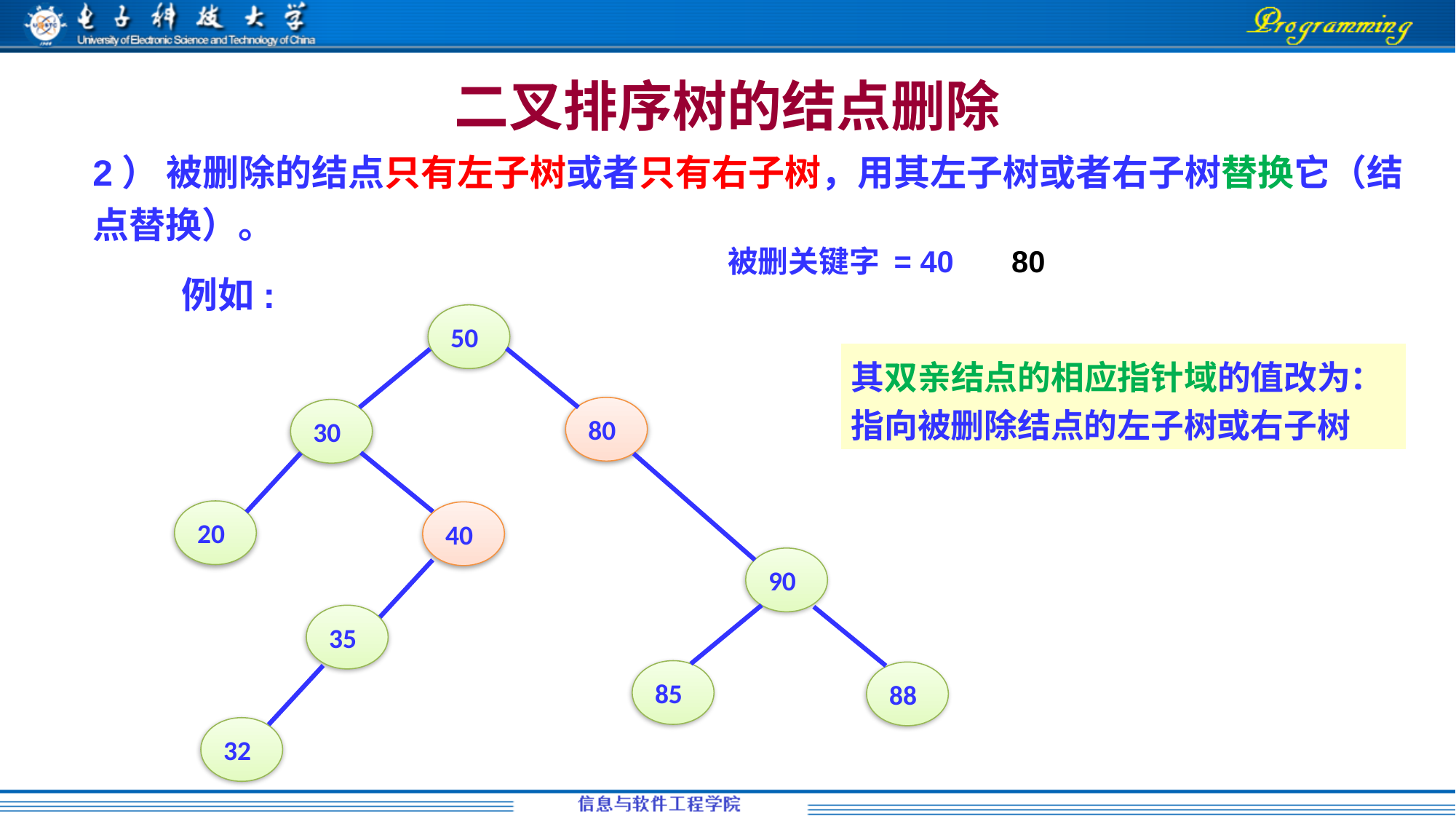

# 二叉排序树的结点删除
2） 被删除的结点只有左子树或者只有右子树，用其左子树或者右子树替换它（结点替换）。
被删关键字 = 40
80
例如:
50
其双亲结点的相应指针域的值改为： 指向被删除结点的左子树或右子树

80
30

90

85
88
20
40

35

32